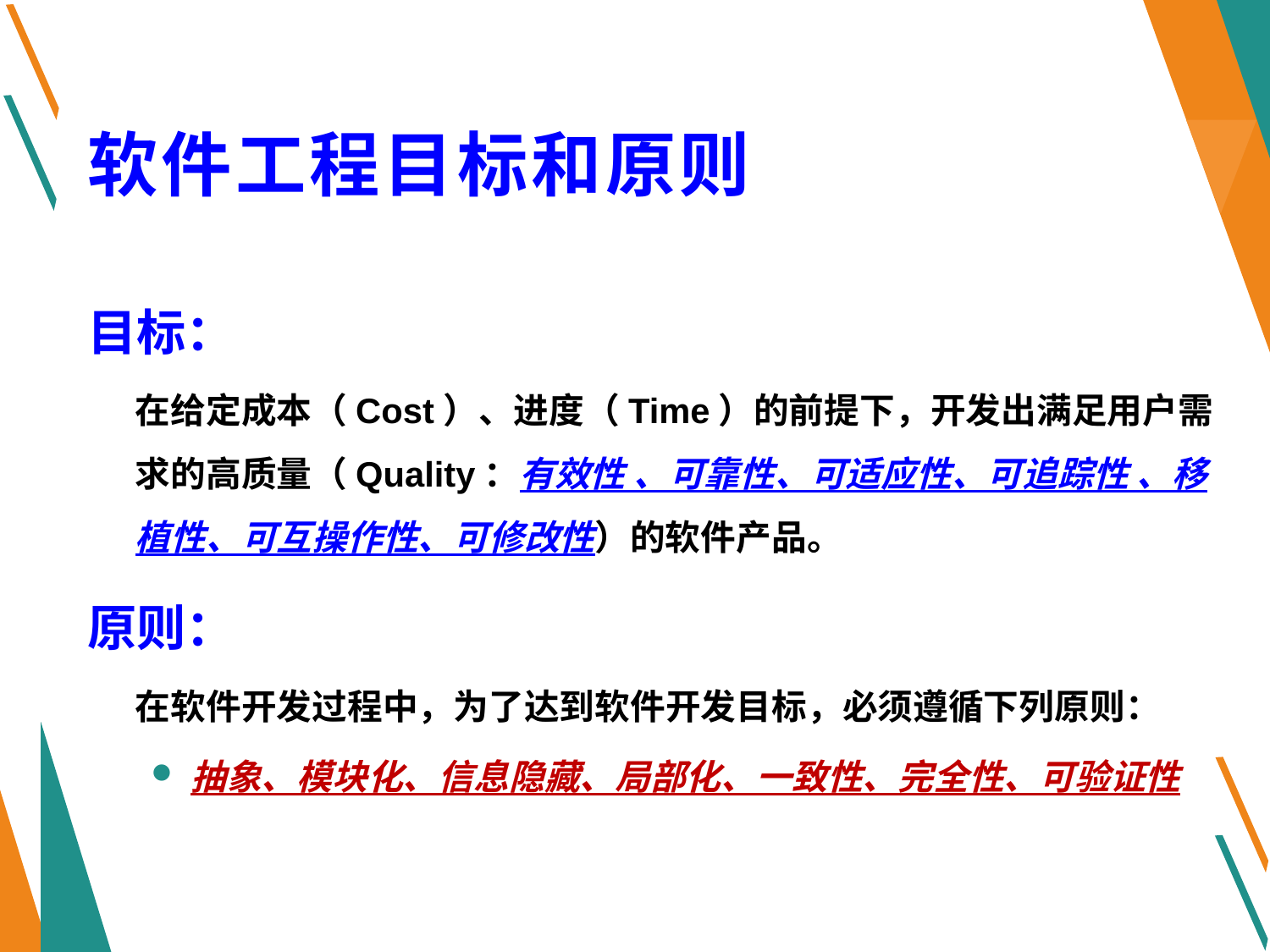

# 软件工程目标和原则
目标：
在给定成本（Cost）、进度（Time）的前提下，开发出满足用户需求的高质量（Quality：有效性 、可靠性、可适应性、可追踪性 、移植性、可互操作性、可修改性）的软件产品。
原则：
在软件开发过程中，为了达到软件开发目标，必须遵循下列原则：
抽象、模块化、信息隐藏、局部化、一致性、完全性、可验证性